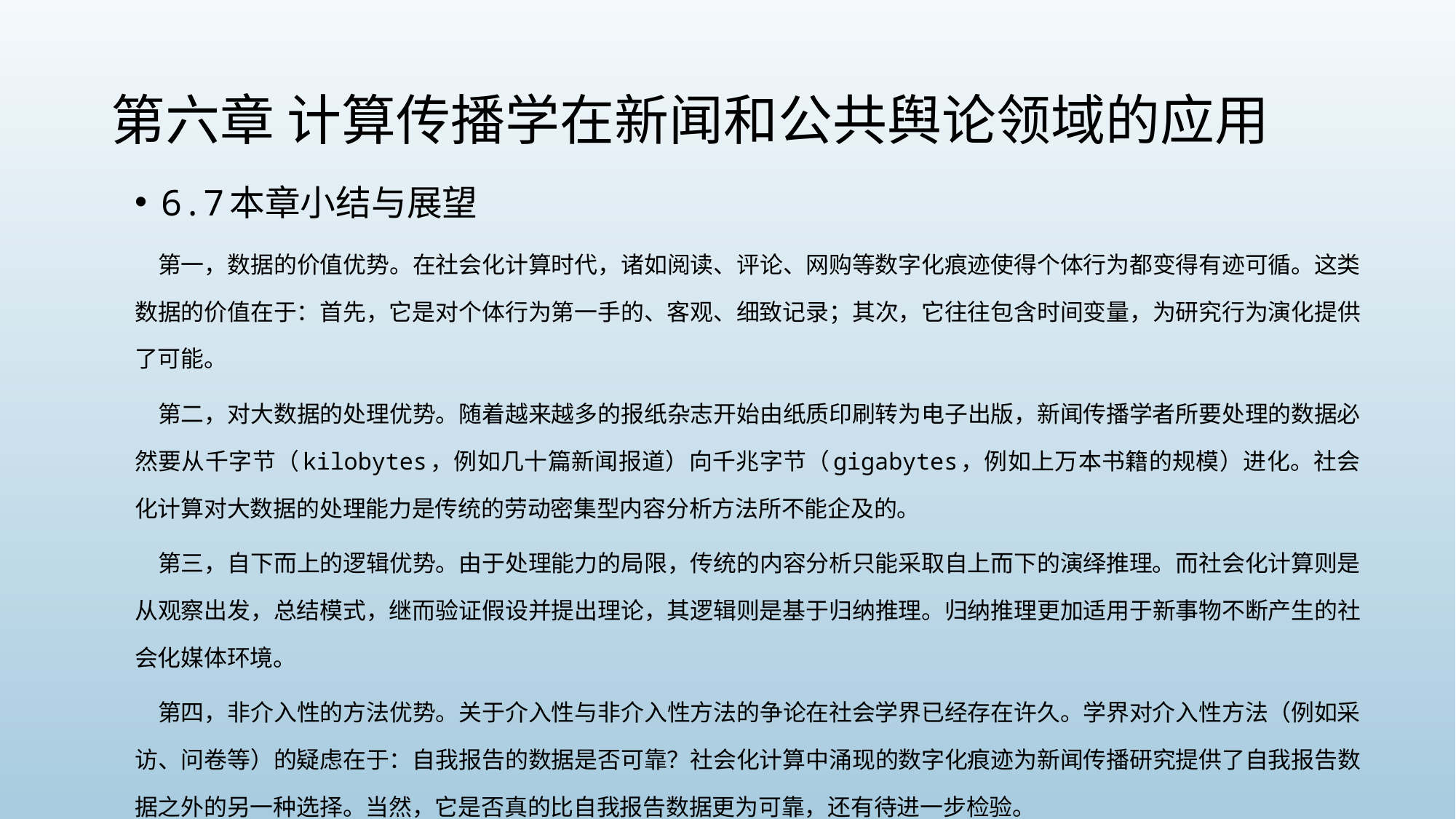

# 第六章 计算传播学在新闻和公共舆论领域的应用
6.7本章小结与展望
    第一，数据的价值优势。在社会化计算时代，诸如阅读、评论、网购等数字化痕迹使得个体行为都变得有迹可循。这类数据的价值在于：首先，它是对个体行为第一手的、客观、细致记录；其次，它往往包含时间变量，为研究行为演化提供了可能。
    第二，对大数据的处理优势。随着越来越多的报纸杂志开始由纸质印刷转为电子出版，新闻传播学者所要处理的数据必然要从千字节（kilobytes，例如几十篇新闻报道）向千兆字节（gigabytes，例如上万本书籍的规模）进化。社会化计算对大数据的处理能力是传统的劳动密集型内容分析方法所不能企及的。
    第三，自下而上的逻辑优势。由于处理能力的局限，传统的内容分析只能采取自上而下的演绎推理。而社会化计算则是从观察出发，总结模式，继而验证假设并提出理论，其逻辑则是基于归纳推理。归纳推理更加适用于新事物不断产生的社会化媒体环境。
    第四，非介入性的方法优势。关于介入性与非介入性方法的争论在社会学界已经存在许久。学界对介入性方法（例如采访、问卷等）的疑虑在于：自我报告的数据是否可靠？社会化计算中涌现的数字化痕迹为新闻传播研究提供了自我报告数据之外的另一种选择。当然，它是否真的比自我报告数据更为可靠，还有待进一步检验。